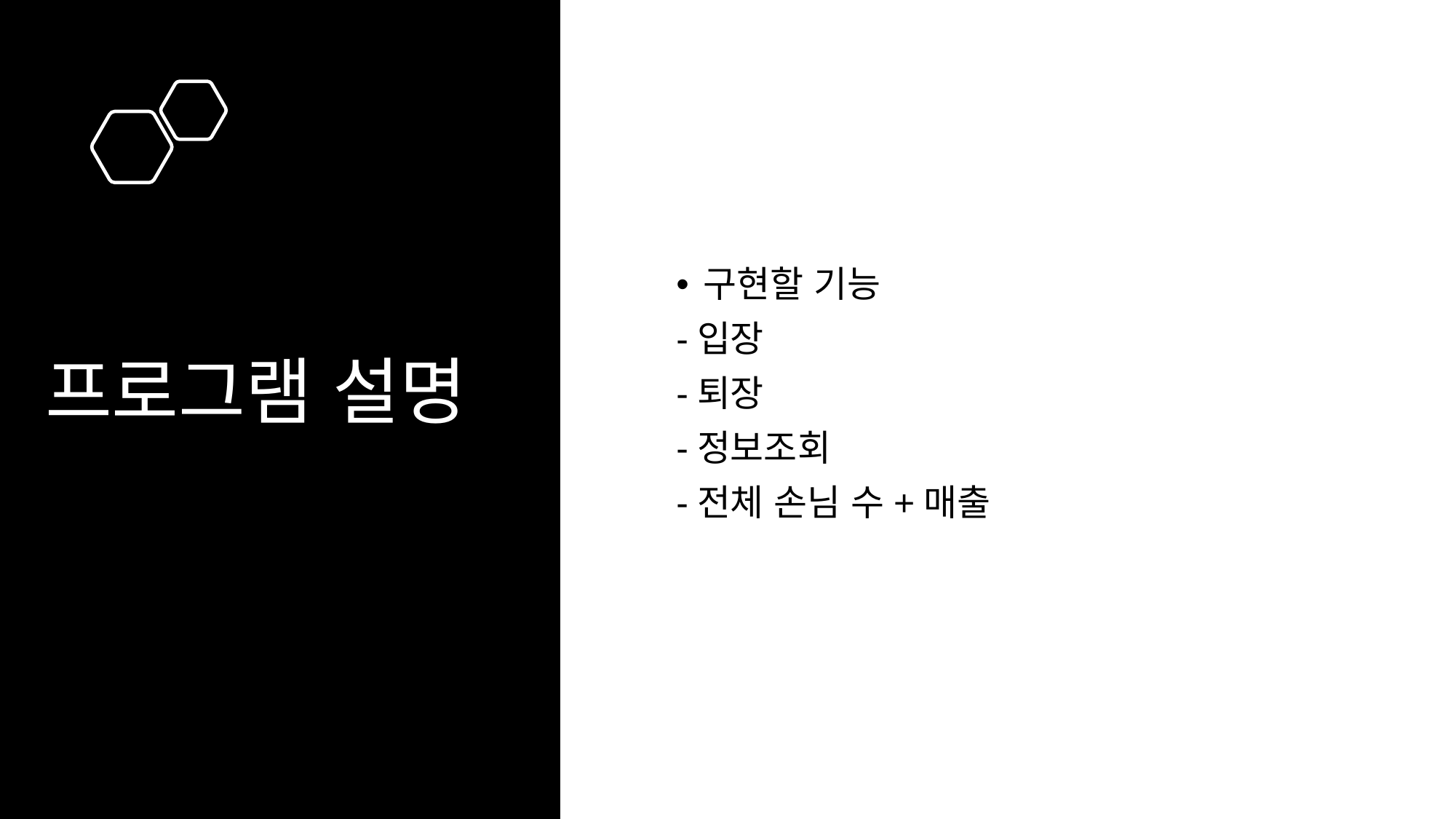

# 프로그램 설명
구현할 기능
-입장
-퇴장
-정보조회
-전체 손님 수+매출